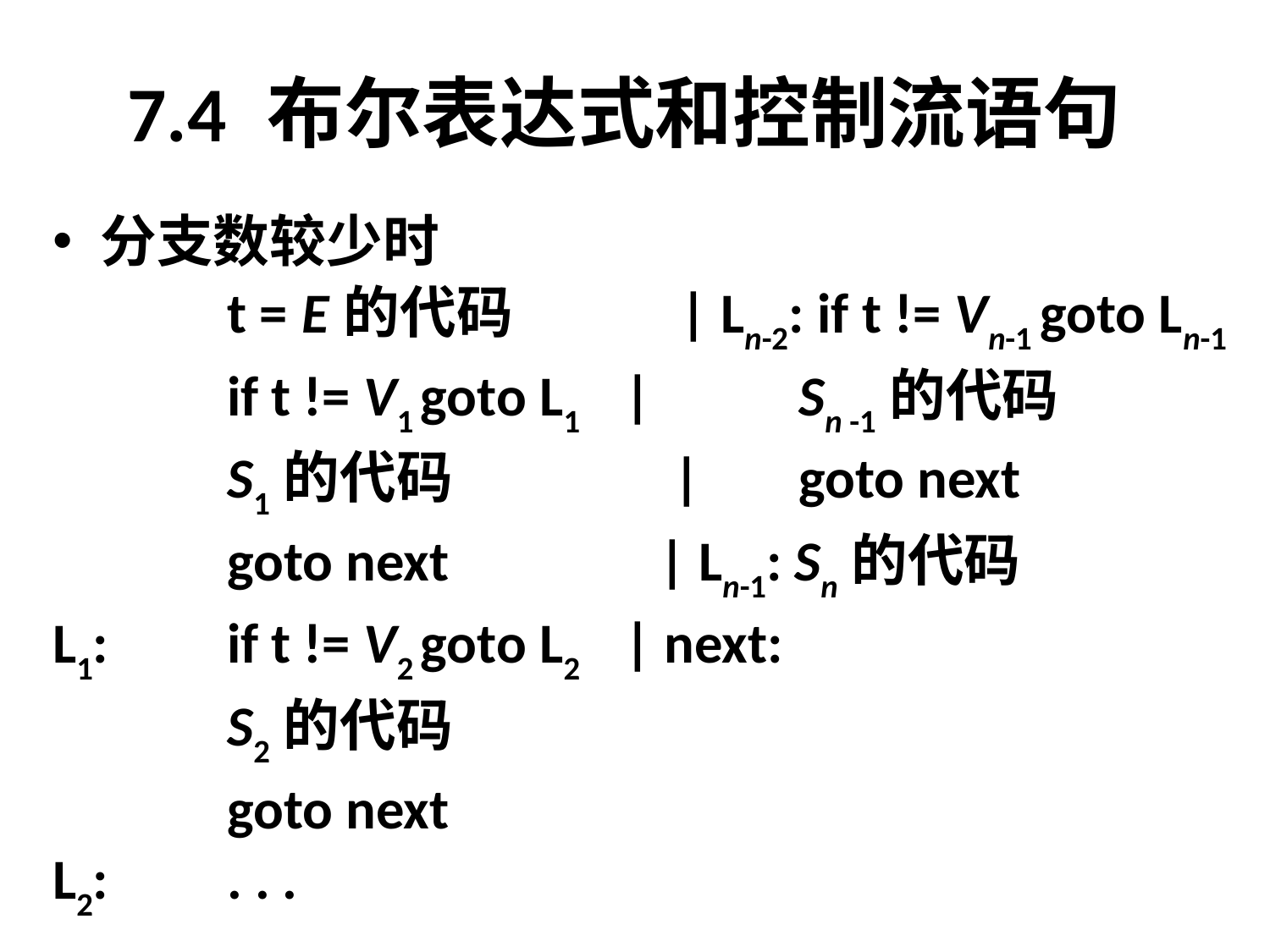

# 7.4 布尔表达式和控制流语句
分支数较少时
		t = E的代码  	    | Ln-2: if t != Vn-1 goto Ln-1
		if t != V1 goto L1      |  	     Sn -1的代码
		S1的代码		    |	     goto next
		goto next		    | Ln-1: Sn的代码
L1:	if t != V2 goto L2      | next:
		S2的代码
		goto next
L2:	. . .
		. . .